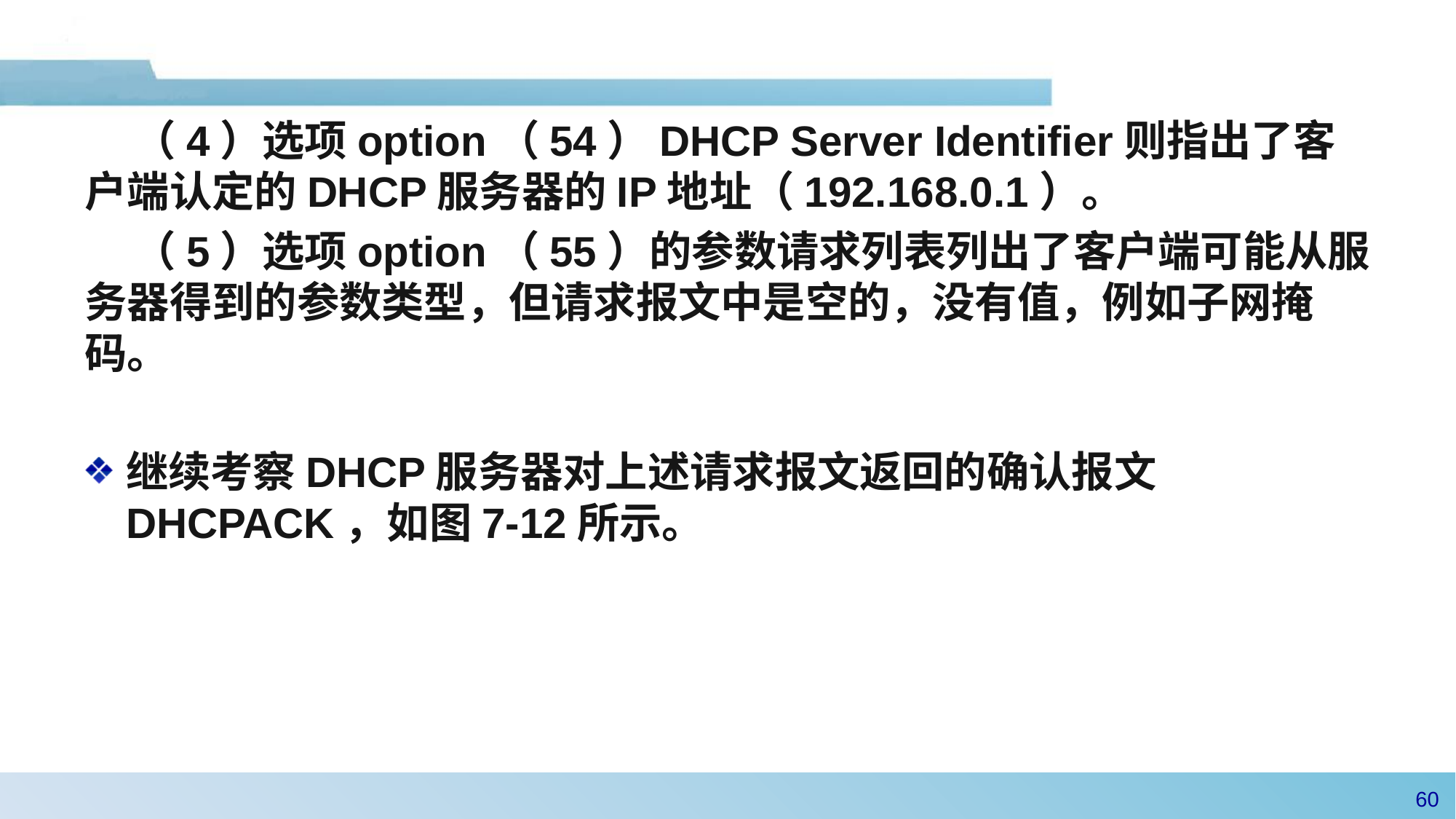

（4）选项option（54）DHCP Server Identifier则指出了客户端认定的DHCP服务器的IP地址（192.168.0.1）。
    （5）选项option（55）的参数请求列表列出了客户端可能从服务器得到的参数类型，但请求报文中是空的，没有值，例如子网掩码。

继续考察DHCP服务器对上述请求报文返回的确认报文DHCPACK，如图7-12所示。
60